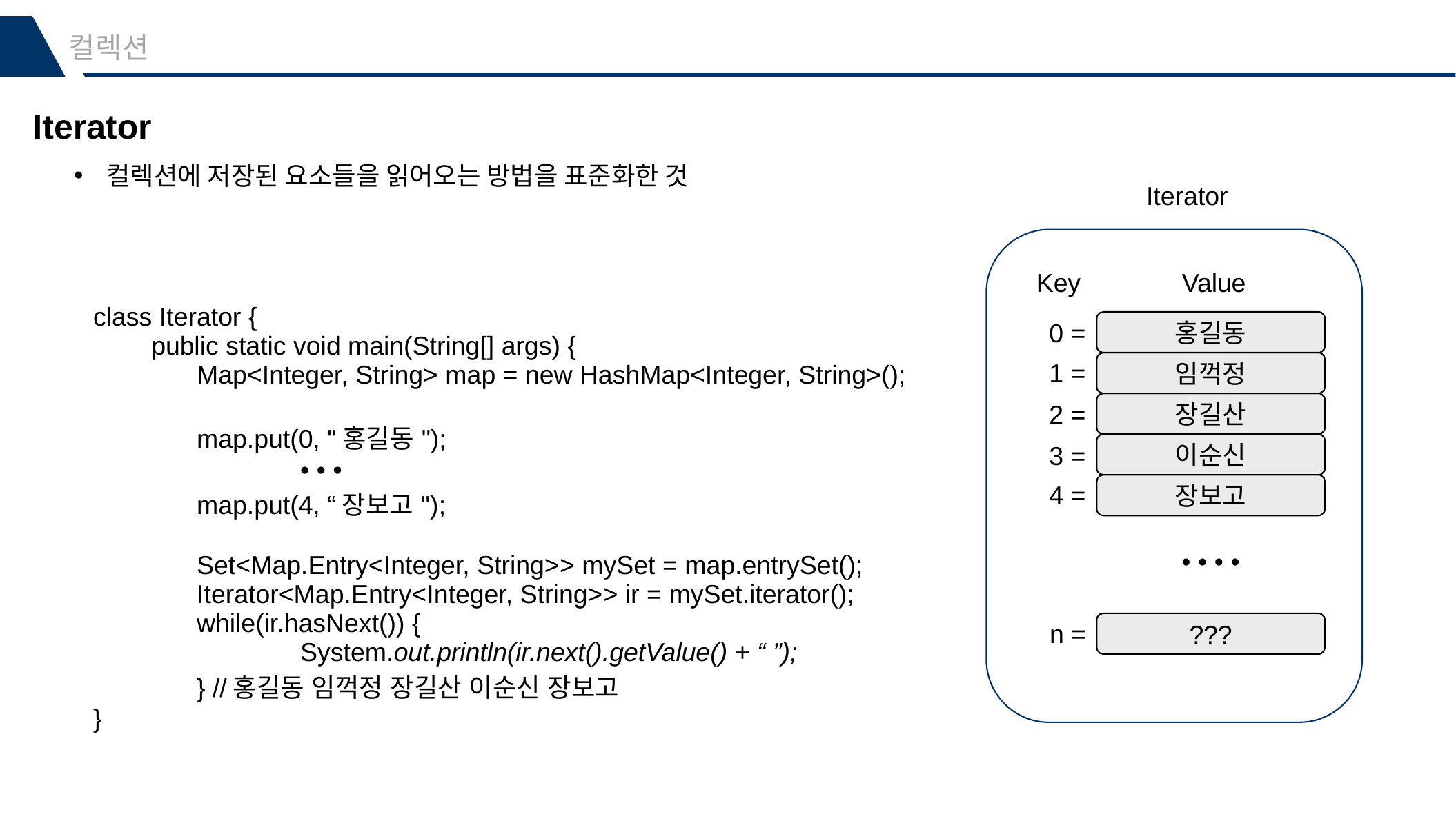

컬렉션

Iterator
컬렉션에 저장된 요소들을 읽어오는 방법을 표준화한 것
Iterator

Key
Value
| class Iterator { public static void main(String[] args) { Map<Integer, String> map = new HashMap<Integer, String>(); map.put(0, "홍길동"); • • • map.put(4, “장보고"); Set<Map.Entry<Integer, String>> mySet = map.entrySet(); Iterator<Map.Entry<Integer, String>> ir = mySet.iterator(); while(ir.hasNext()) { System.out.println(ir.next().getValue() + “ ”); } //홍길동 임꺽정 장길산 이순신 장보고 } |
| --- |
0 =
홍길동
1 =
임꺽정
2 =
장길산
3 =
이순신
4 =
장보고
• • • •
n =
???